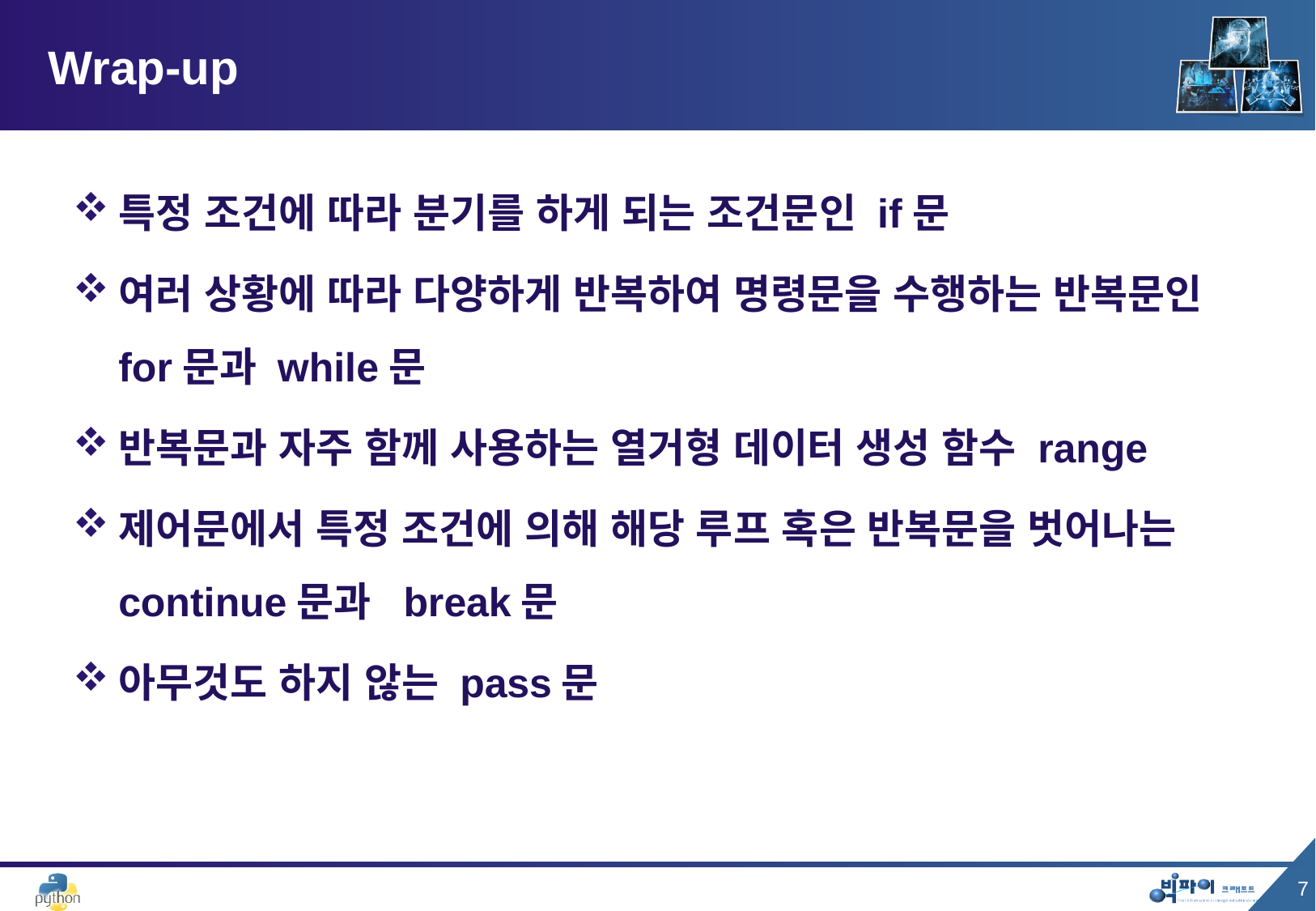

# Wrap-up
특정 조건에 따라 분기를 하게 되는 조건문인 if문
여러 상황에 따라 다양하게 반복하여 명령문을 수행하는 반복문인 for문과 while문
반복문과 자주 함께 사용하는 열거형 데이터 생성 함수 range
제어문에서 특정 조건에 의해 해당 루프 혹은 반복문을 벗어나는 continue문과  break문
아무것도 하지 않는 pass문